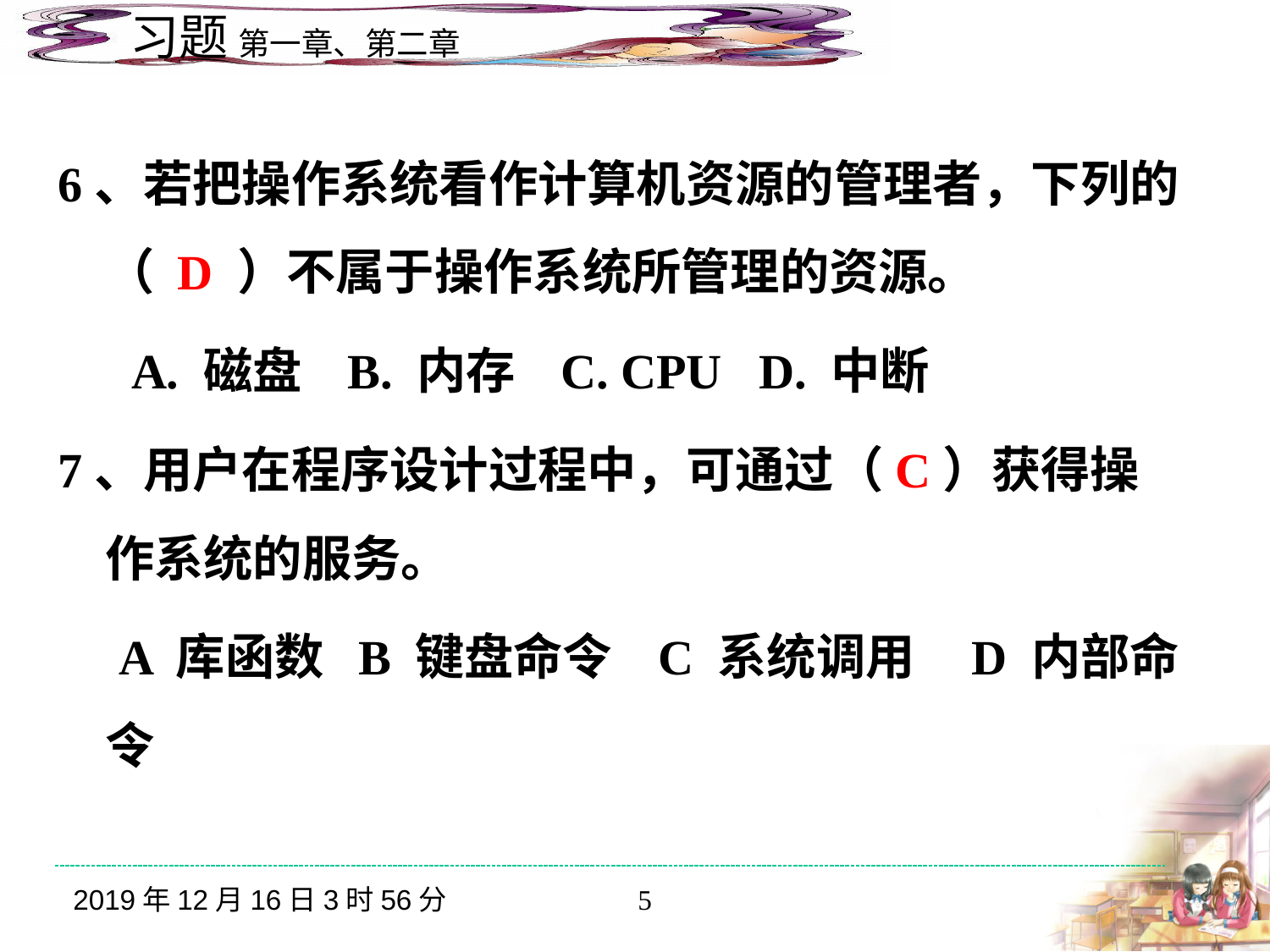

6、若把操作系统看作计算机资源的管理者，下列的（ D ）不属于操作系统所管理的资源。
      A. 磁盘   B. 内存   C. CPU   D. 中断
7、用户在程序设计过程中，可通过（C）获得操作系统的服务。
     A 库函数  B 键盘命令   C 系统调用    D 内部命令

2019年12月16日3时56分
5